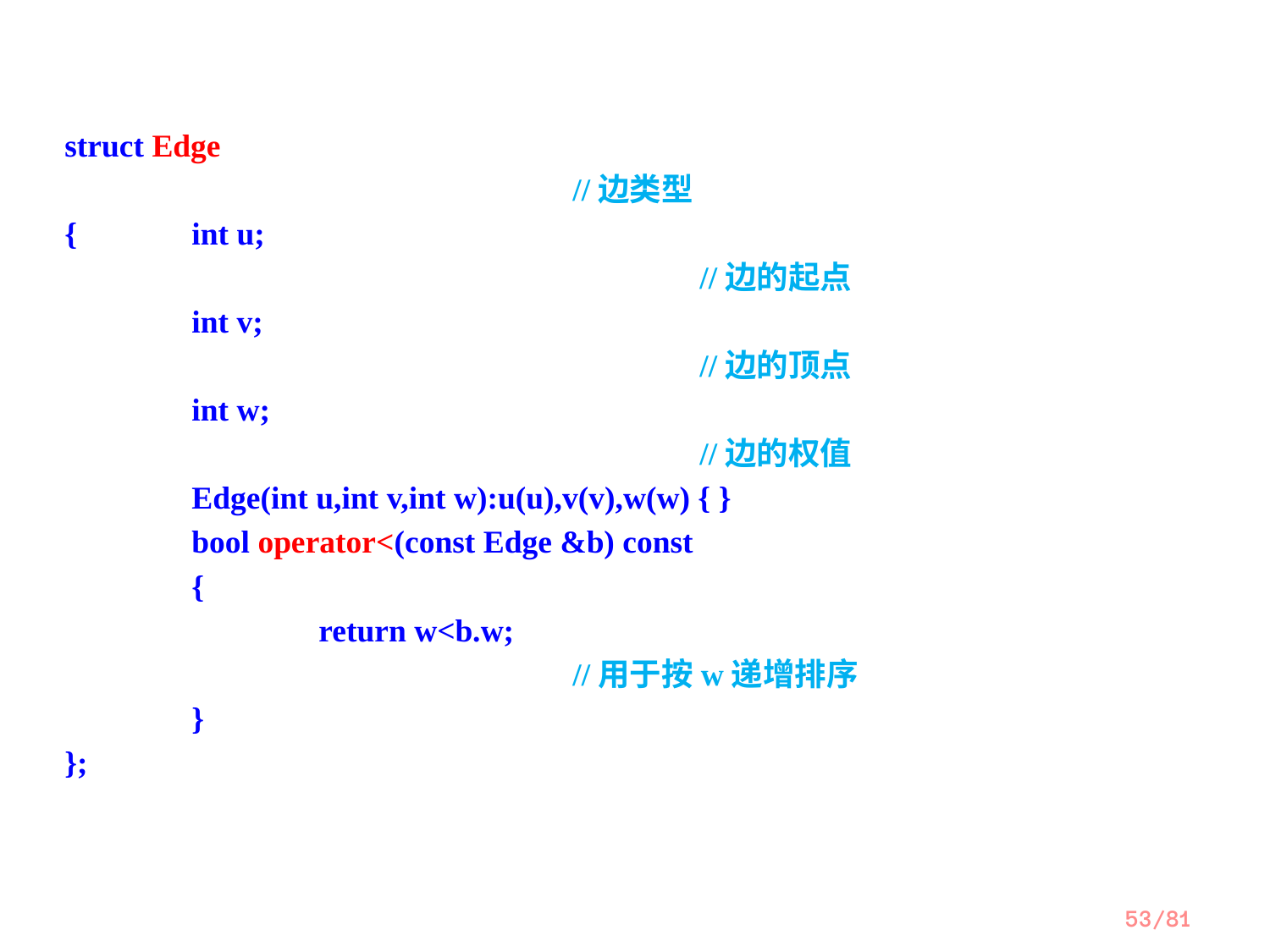

struct Edge												//边类型
{	int u;													//边的起点
	int v;													//边的顶点
	int w;													//边的权值
	Edge(int u,int v,int w):u(u),v(v),w(w) { }
	bool operator<(const Edge &b) const
	{
		return w<b.w;										//用于按w递增排序
	}
};
53/81